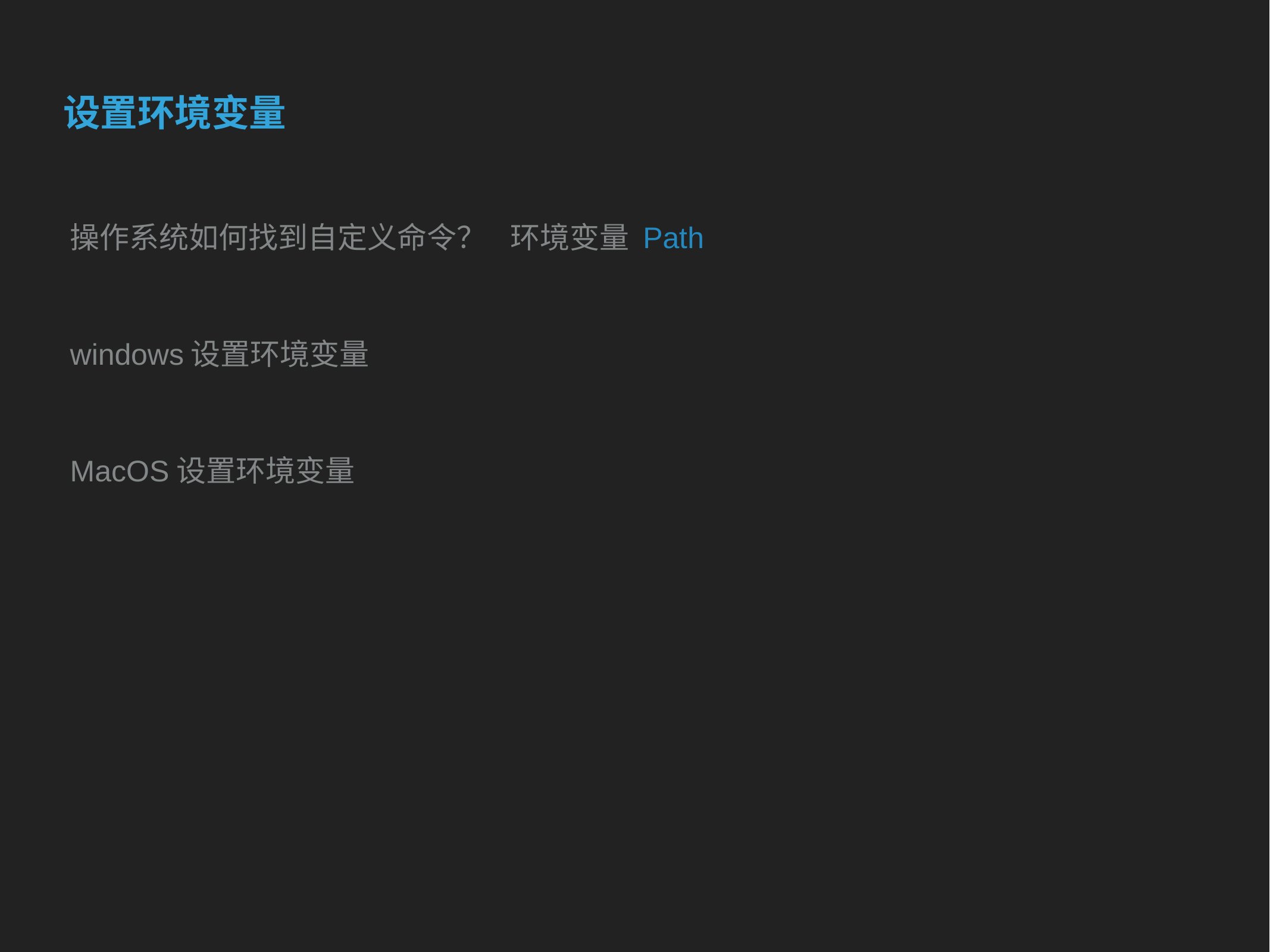

设置环境变量
操作系统如何找到自定义命令？
环境变量 Path
windows设置环境变量
MacOS设置环境变量